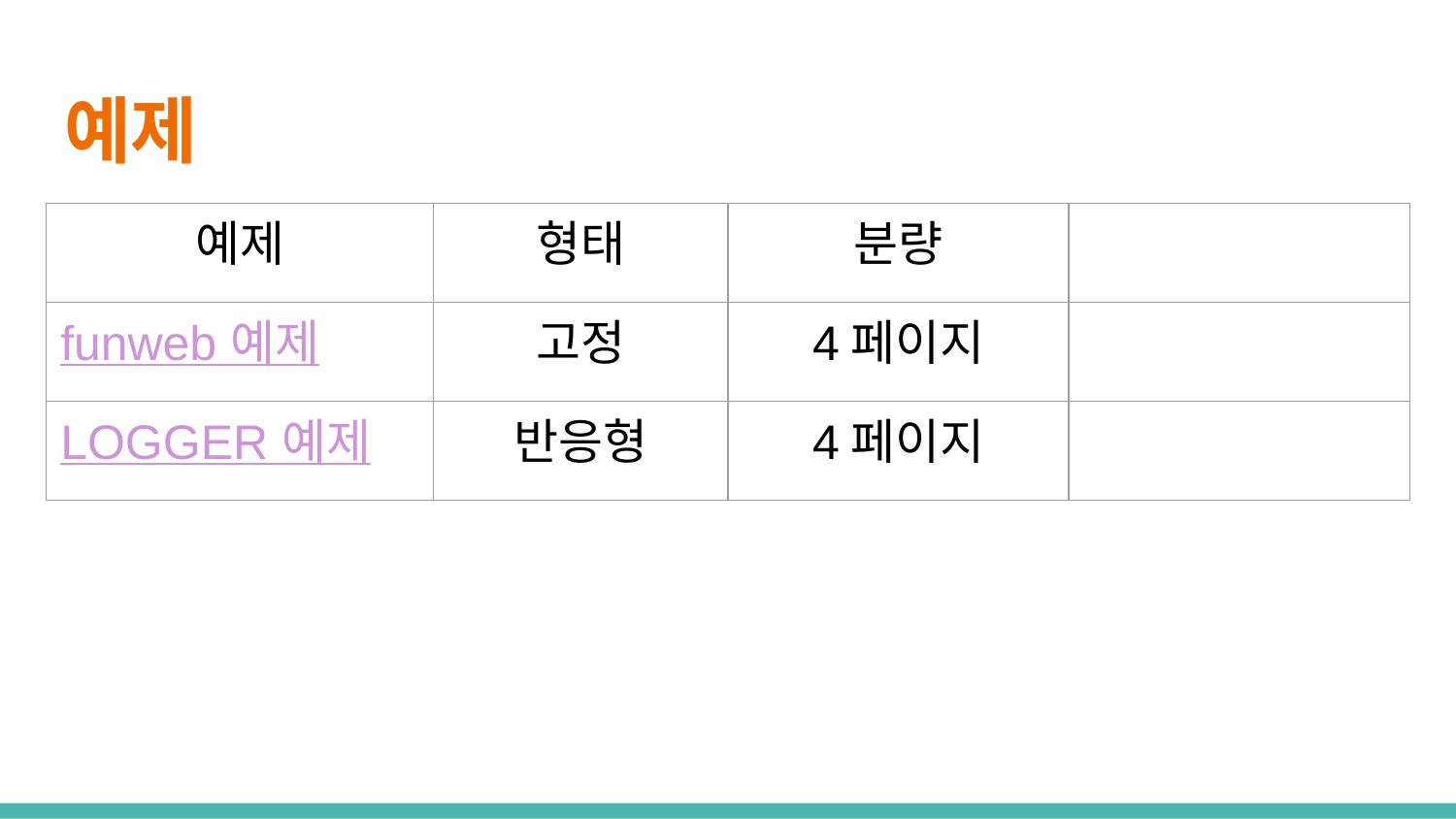

# 예제
| 예제 | 형태 | 분량 |  |
| --- | --- | --- | --- |
| funweb 예제 | 고정 | 4페이지 |  |
| LOGGER 예제 | 반응형 | 4페이지 |  |